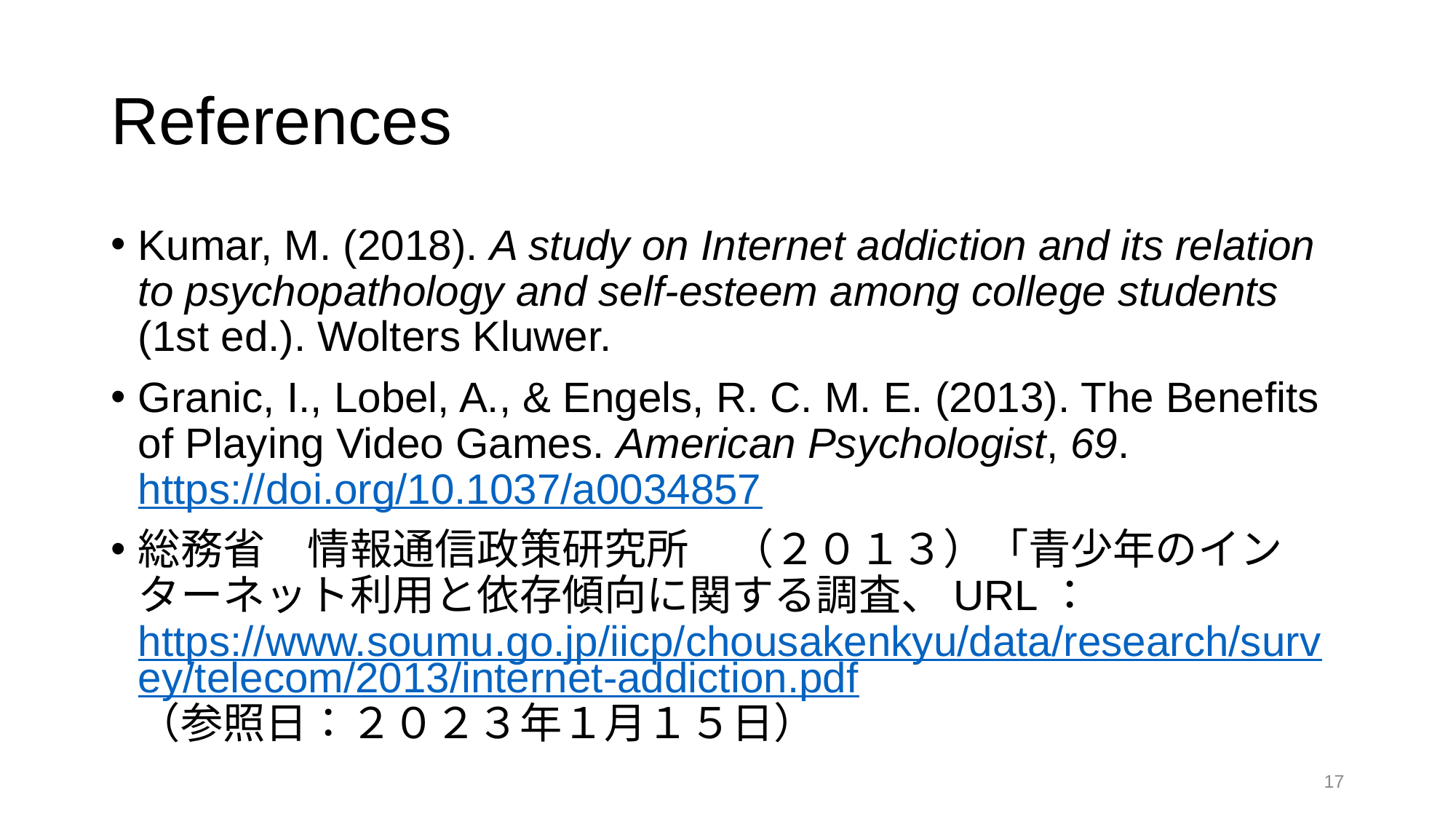

# References
Kumar, M. (2018). A study on Internet addiction and its relation to psychopathology and self-esteem among college students (1st ed.). Wolters Kluwer.
Granic, I., Lobel, A., & Engels, R. C. M. E. (2013). The Benefits of Playing Video Games. American Psychologist, 69. https://doi.org/10.1037/a0034857
総務省　情報通信政策研究所　（２０１３）「青少年のインターネット利用と依存傾向に関する調査、URL：https://www.soumu.go.jp/iicp/chousakenkyu/data/research/survey/telecom/2013/internet-addiction.pdf（参照日：２０２３年１月１５日）
17